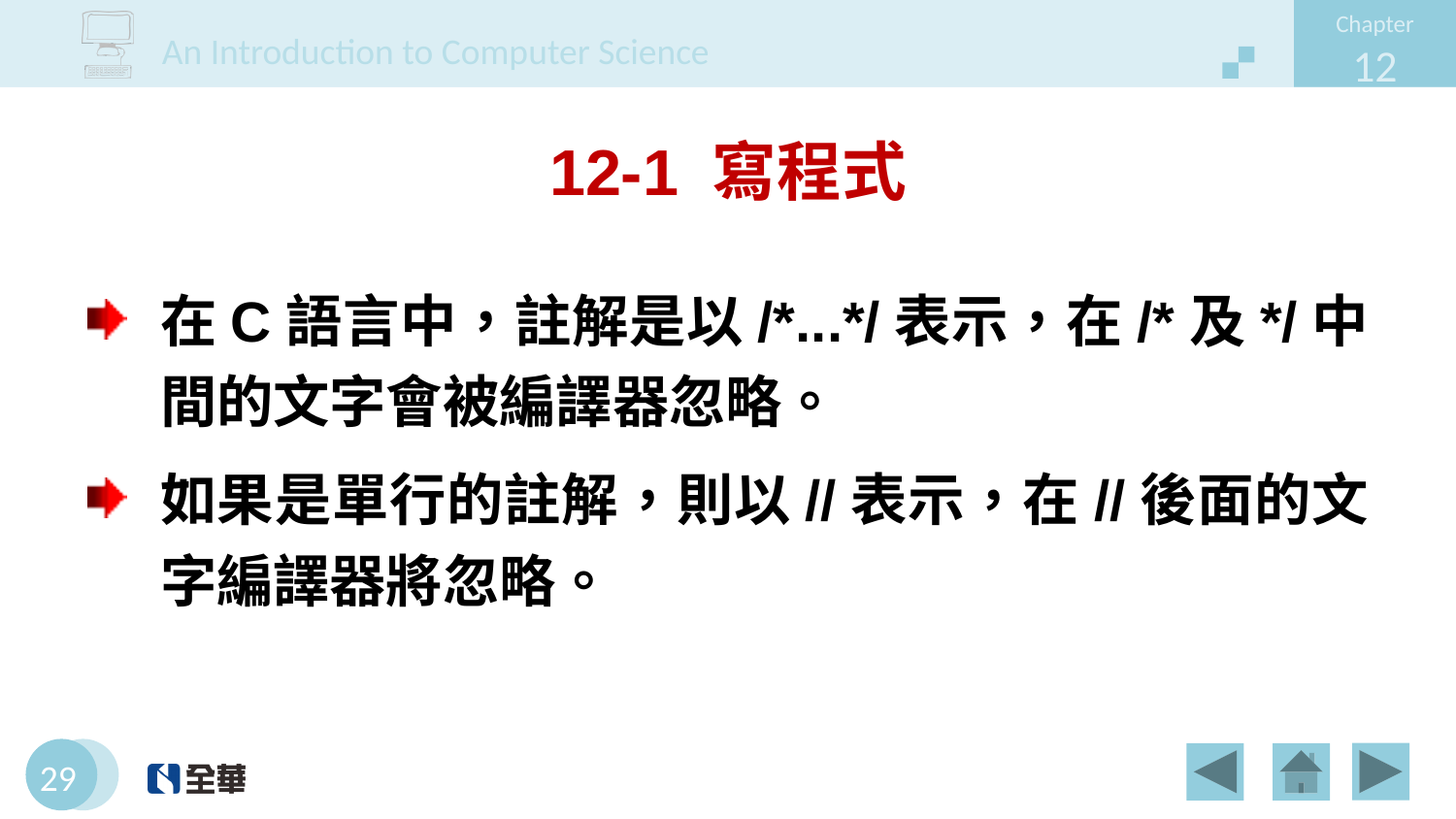

# 12-1 寫程式
在C語言中，註解是以/*...*/表示，在/*及*/中間的文字會被編譯器忽略。
如果是單行的註解，則以//表示，在//後面的文字編譯器將忽略。